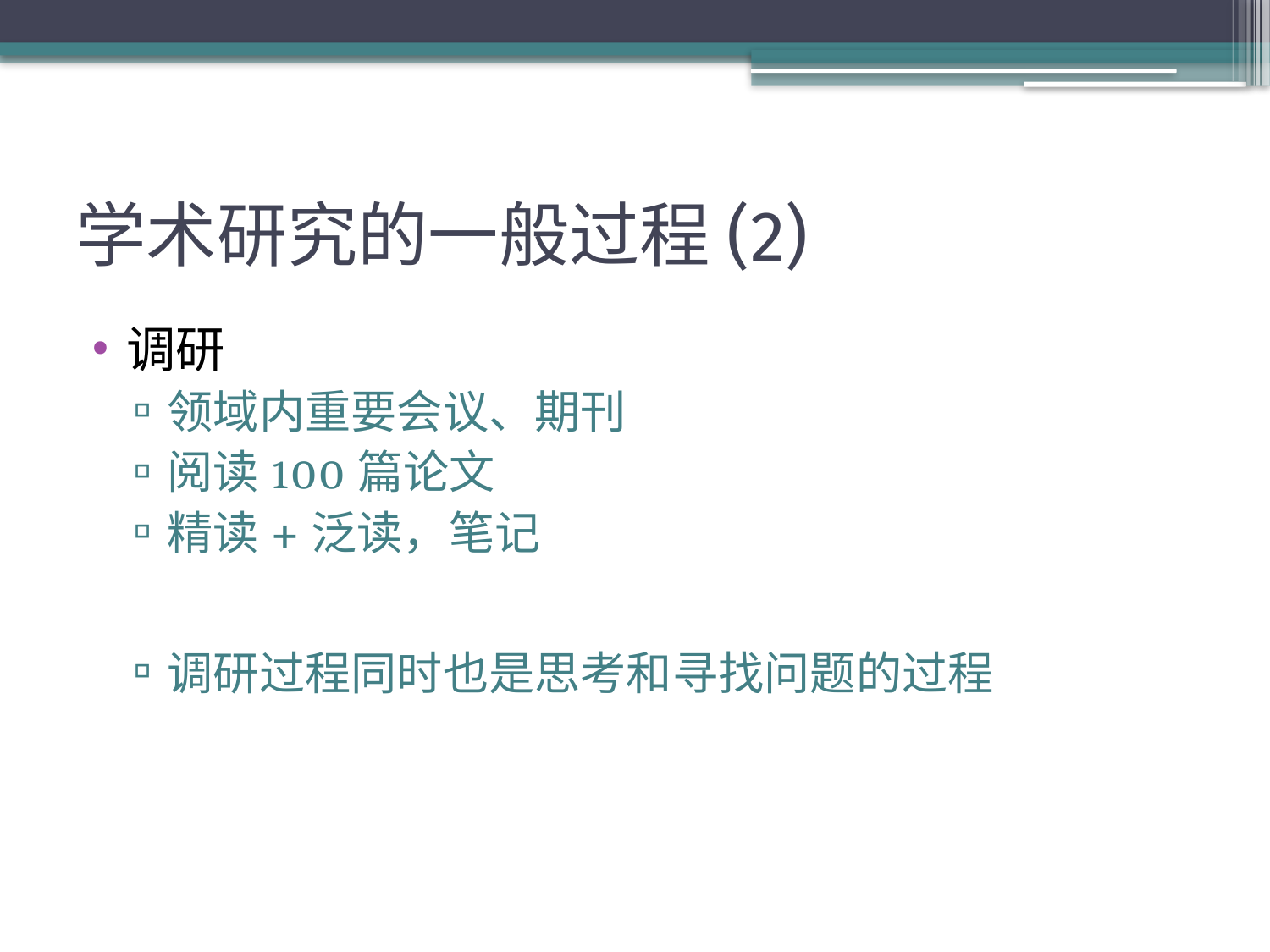

# 学术研究的一般过程(2)
调研
领域内重要会议、期刊
阅读100篇论文
精读+泛读，笔记

调研过程同时也是思考和寻找问题的过程